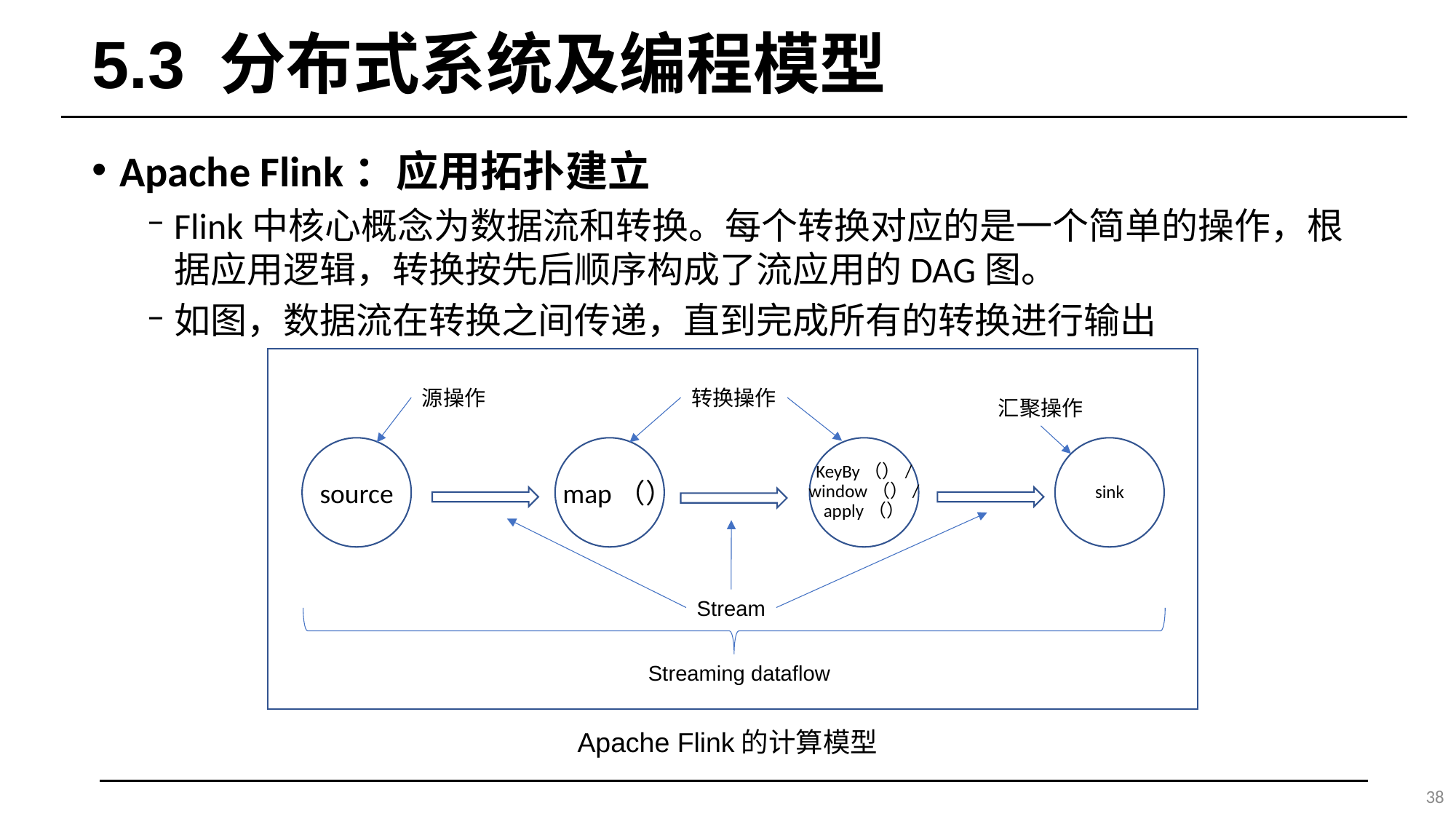

# 5.3 分布式系统及编程模型
Apache Flink：应用拓扑建立
Flink中核心概念为数据流和转换。每个转换对应的是一个简单的操作，根据应用逻辑，转换按先后顺序构成了流应用的DAG图。
如图，数据流在转换之间传递，直到完成所有的转换进行输出

源操作
转换操作
汇聚操作

source

map（）

KeyBy（）/
window（）/
apply（）

sink

Stream
Streaming dataflow
Apache Flink的计算模型
38